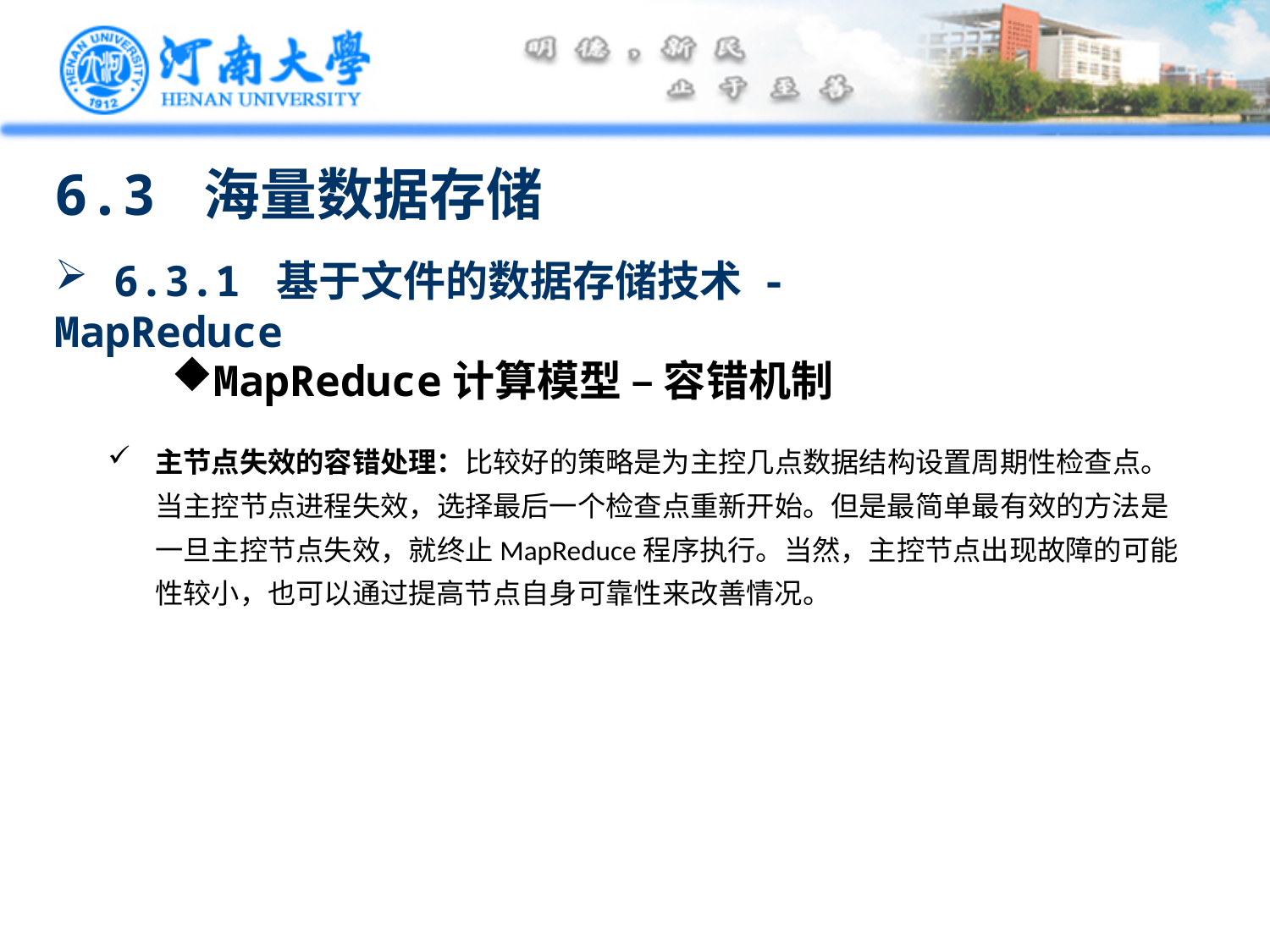

6.3 海量数据存储
 6.3.1 基于文件的数据存储技术 - MapReduce
MapReduce计算模型 – 容错机制
主节点失效的容错处理：比较好的策略是为主控几点数据结构设置周期性检查点。当主控节点进程失效，选择最后一个检查点重新开始。但是最简单最有效的方法是一旦主控节点失效，就终止MapReduce程序执行。当然，主控节点出现故障的可能性较小，也可以通过提高节点自身可靠性来改善情况。